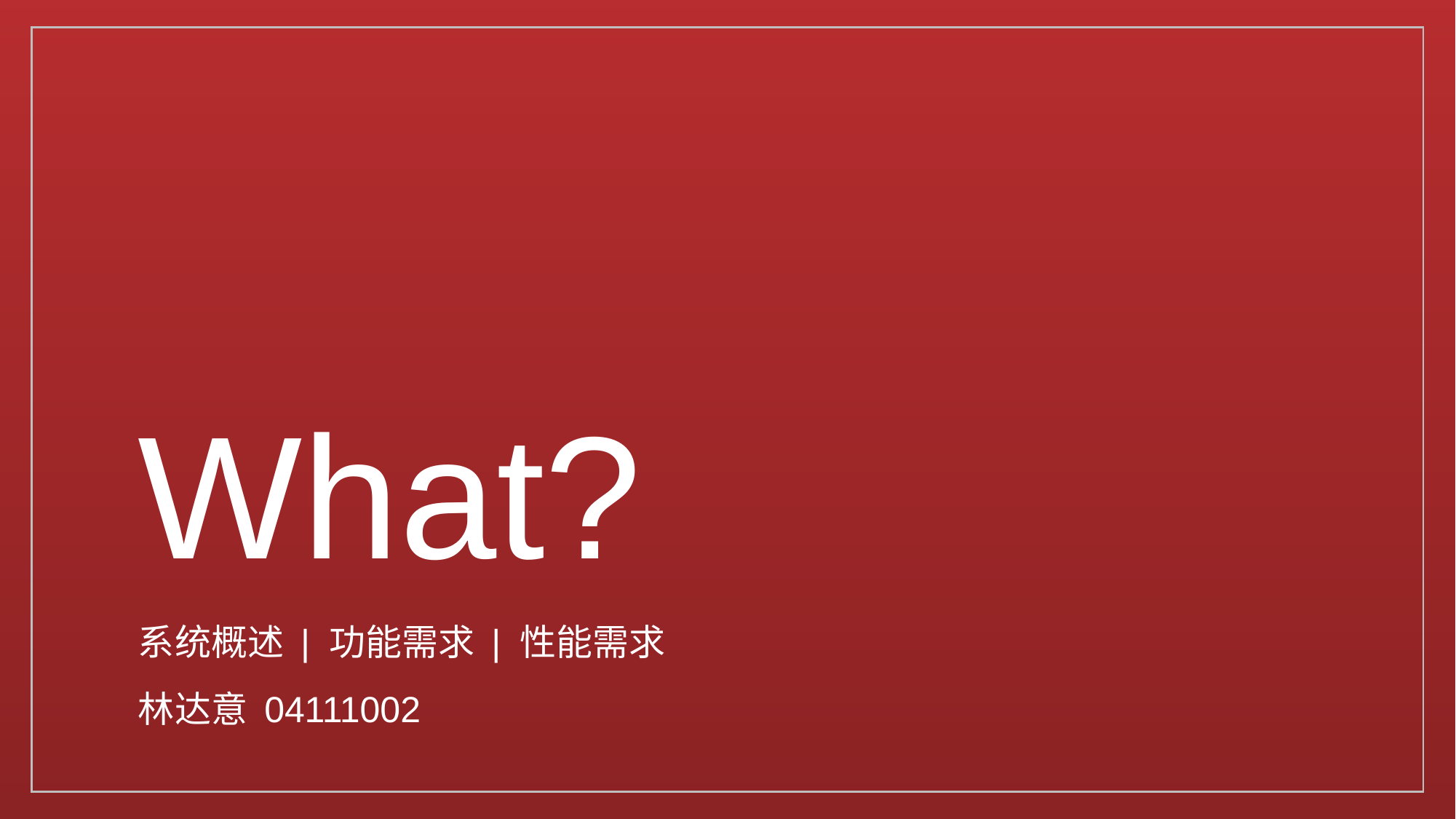

# What?
系统概述 | 功能需求 | 性能需求
林达意 04111002